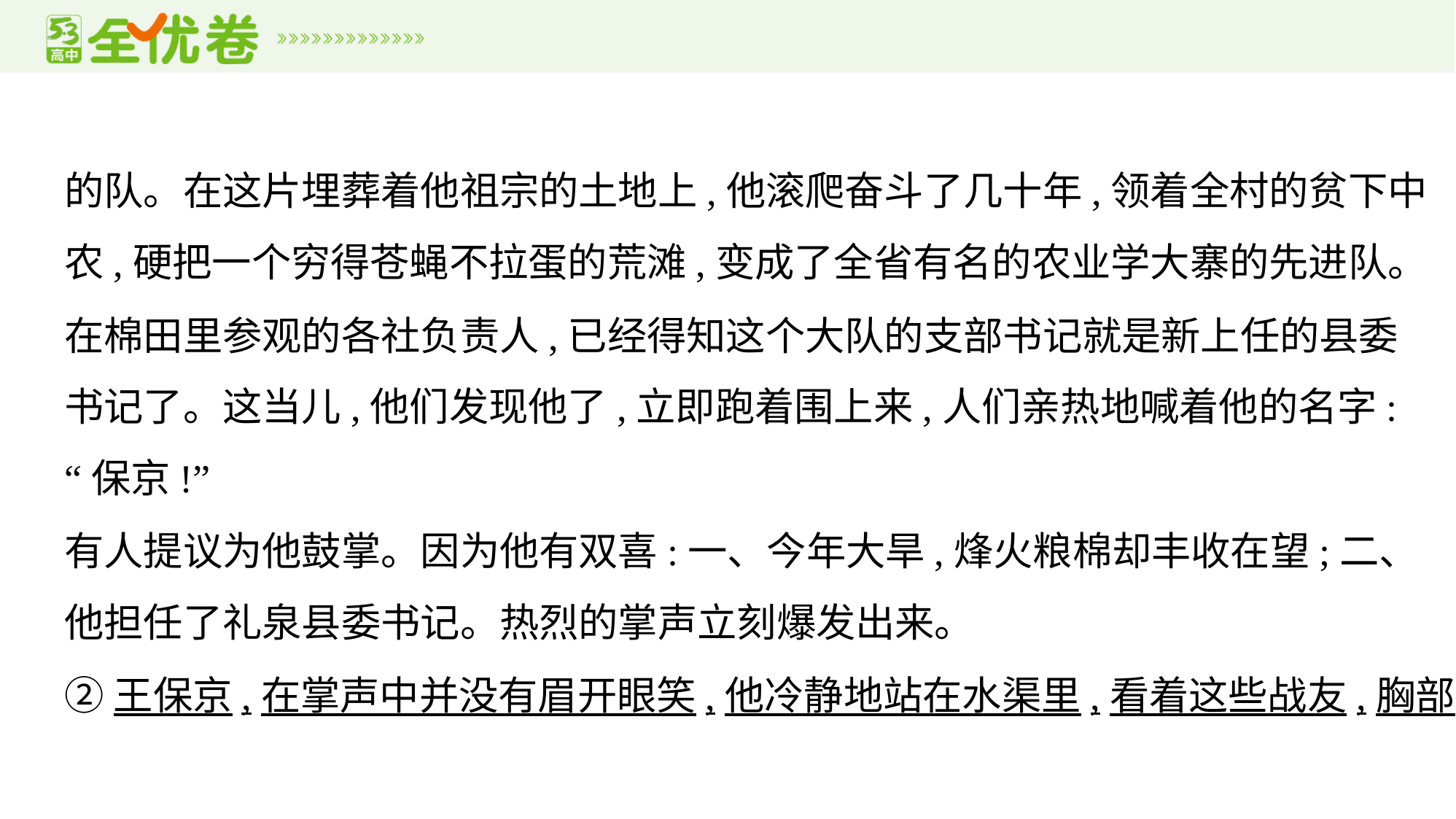

的队。在这片埋葬着他祖宗的土地上,他滚爬奋斗了几十年,领着全村的贫下中
农,硬把一个穷得苍蝇不拉蛋的荒滩,变成了全省有名的农业学大寨的先进队。
在棉田里参观的各社负责人,已经得知这个大队的支部书记就是新上任的县委
书记了。这当儿,他们发现他了,立即跑着围上来,人们亲热地喊着他的名字:
“保京!”
有人提议为他鼓掌。因为他有双喜:一、今年大旱,烽火粮棉却丰收在望;二、
他担任了礼泉县委书记。热烈的掌声立刻爆发出来。
②王保京,在掌声中并没有眉开眼笑,他冷静地站在水渠里,看着这些战友,胸部